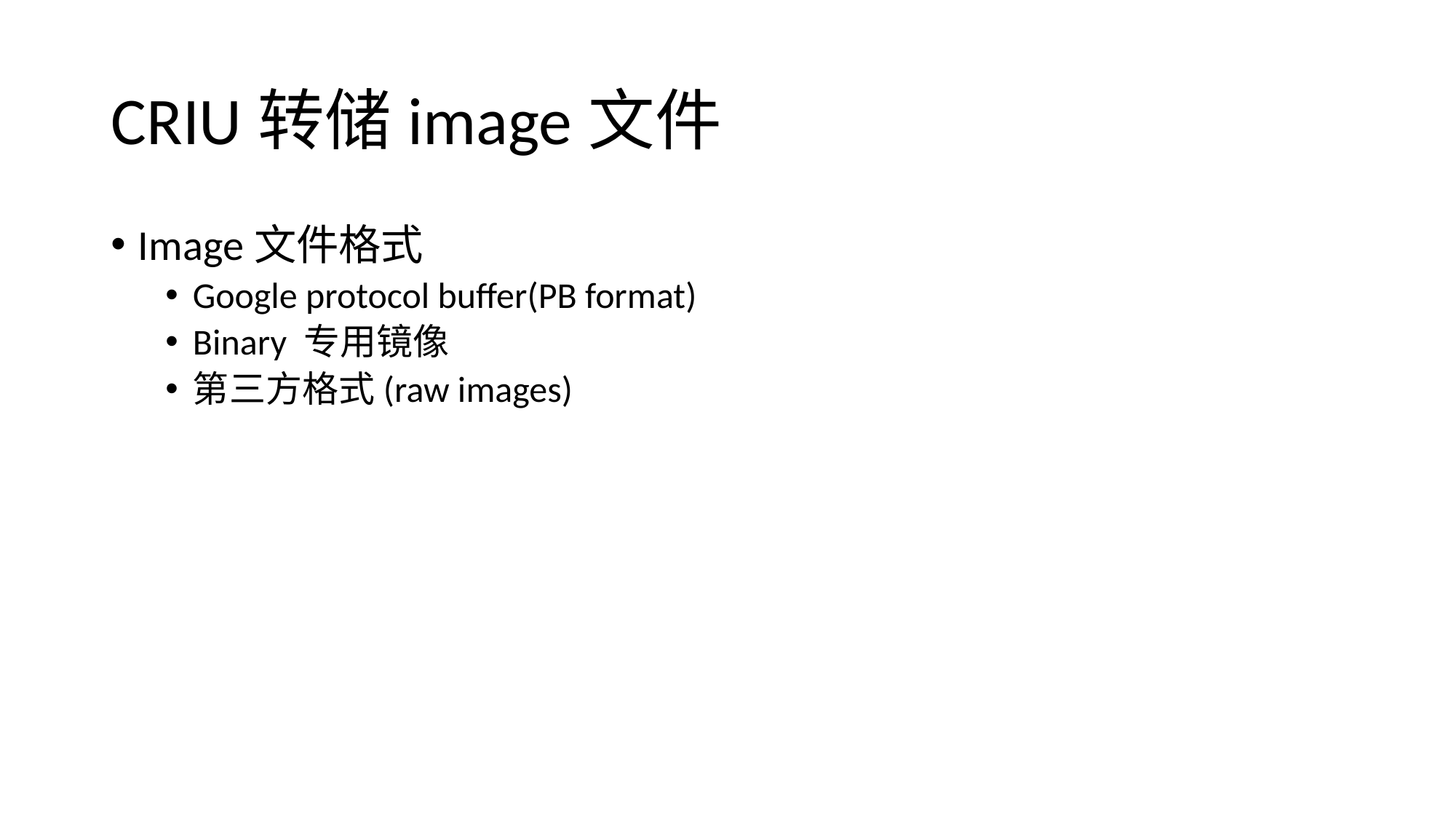

# CRIU转储image文件
Image文件格式
Google protocol buffer(PB format)
Binary 专用镜像
第三方格式(raw images)